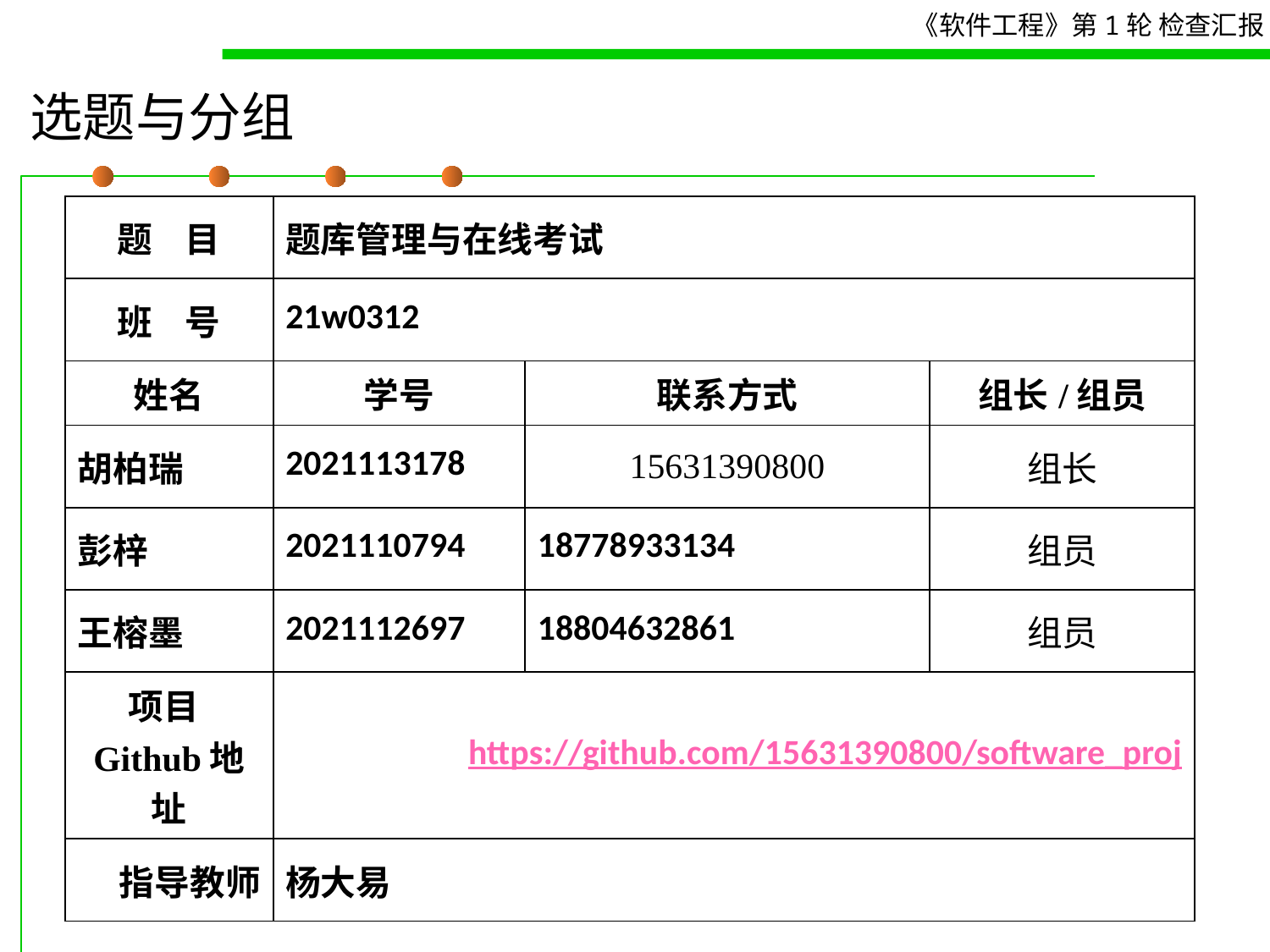

# 选题与分组
| 题 目 | 题库管理与在线考试 |  |  |
| --- | --- | --- | --- |
| 班 号 | 21w0312 |  |  |
| 姓名 | 学号 | 联系方式 | 组长/组员 |
| 胡柏瑞 | 2021113178 | 15631390800 | 组长 |
| 彭梓 | 2021110794 | 18778933134 | 组员 |
| 王榕墨 | 2021112697 | 18804632861 | 组员 |
| 项目Github地址 | https://github.com/15631390800/software\_proj |  |  |
| 指导教师 | 杨大易 |  |  |